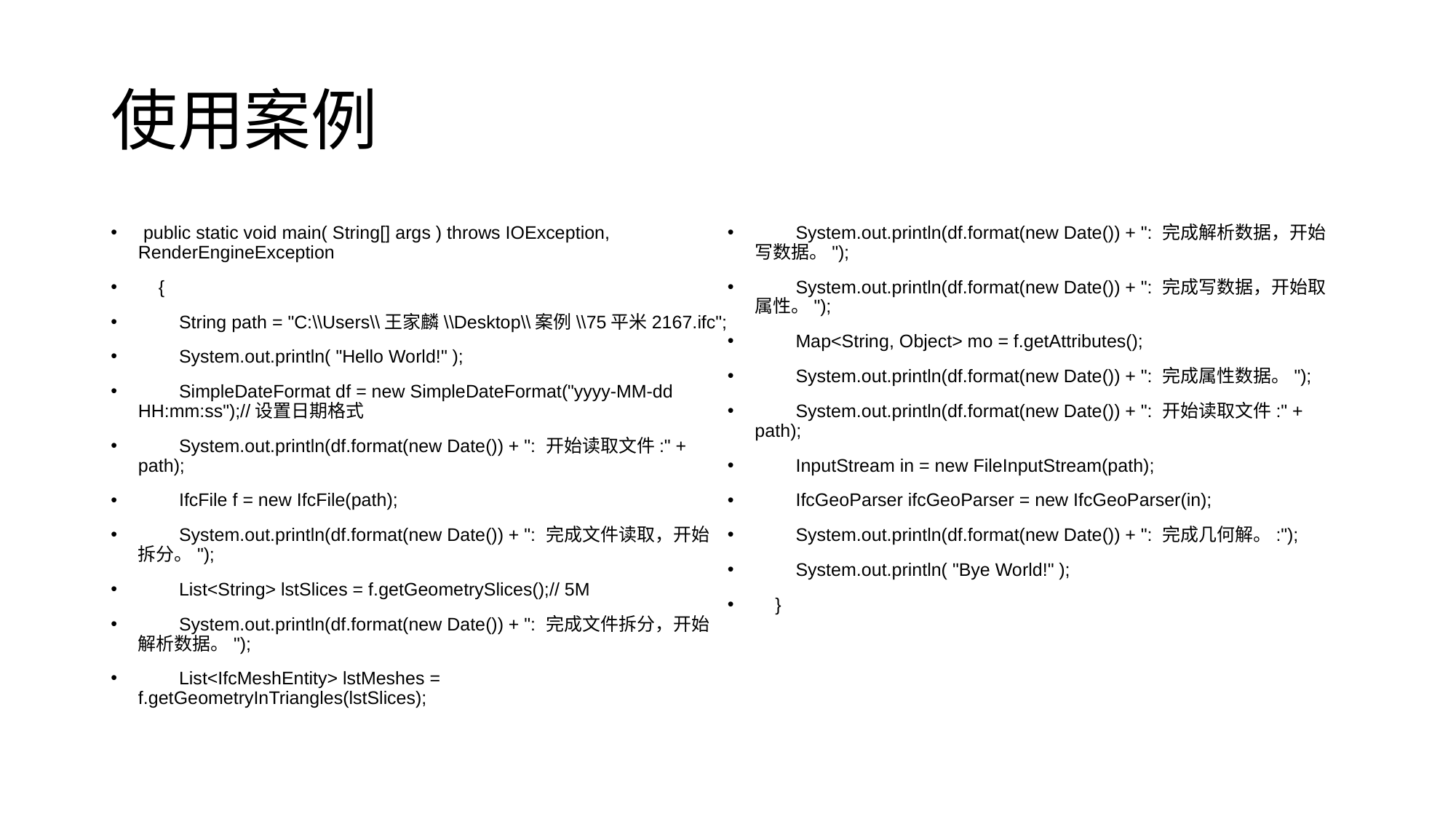

# 使用案例
 public static void main( String[] args ) throws IOException, RenderEngineException
    {
        String path = "C:\\Users\\王家麟\\Desktop\\案例\\75平米2167.ifc";
        System.out.println( "Hello World!" );
        SimpleDateFormat df = new SimpleDateFormat("yyyy-MM-dd HH:mm:ss");//设置日期格式
        System.out.println(df.format(new Date()) + ": 开始读取文件:" + path);
        IfcFile f = new IfcFile(path);
        System.out.println(df.format(new Date()) + ": 完成文件读取，开始拆分。");
        List<String> lstSlices = f.getGeometrySlices();// 5M
        System.out.println(df.format(new Date()) + ": 完成文件拆分，开始解析数据。");
        List<IfcMeshEntity> lstMeshes = f.getGeometryInTriangles(lstSlices);
        System.out.println(df.format(new Date()) + ": 完成解析数据，开始写数据。");
        System.out.println(df.format(new Date()) + ": 完成写数据，开始取属性。");
        Map<String, Object> mo = f.getAttributes();
        System.out.println(df.format(new Date()) + ": 完成属性数据。");
        System.out.println(df.format(new Date()) + ": 开始读取文件:" + path);
        InputStream in = new FileInputStream(path);
        IfcGeoParser ifcGeoParser = new IfcGeoParser(in);
        System.out.println(df.format(new Date()) + ": 完成几何解。:");
        System.out.println( "Bye World!" );
    }